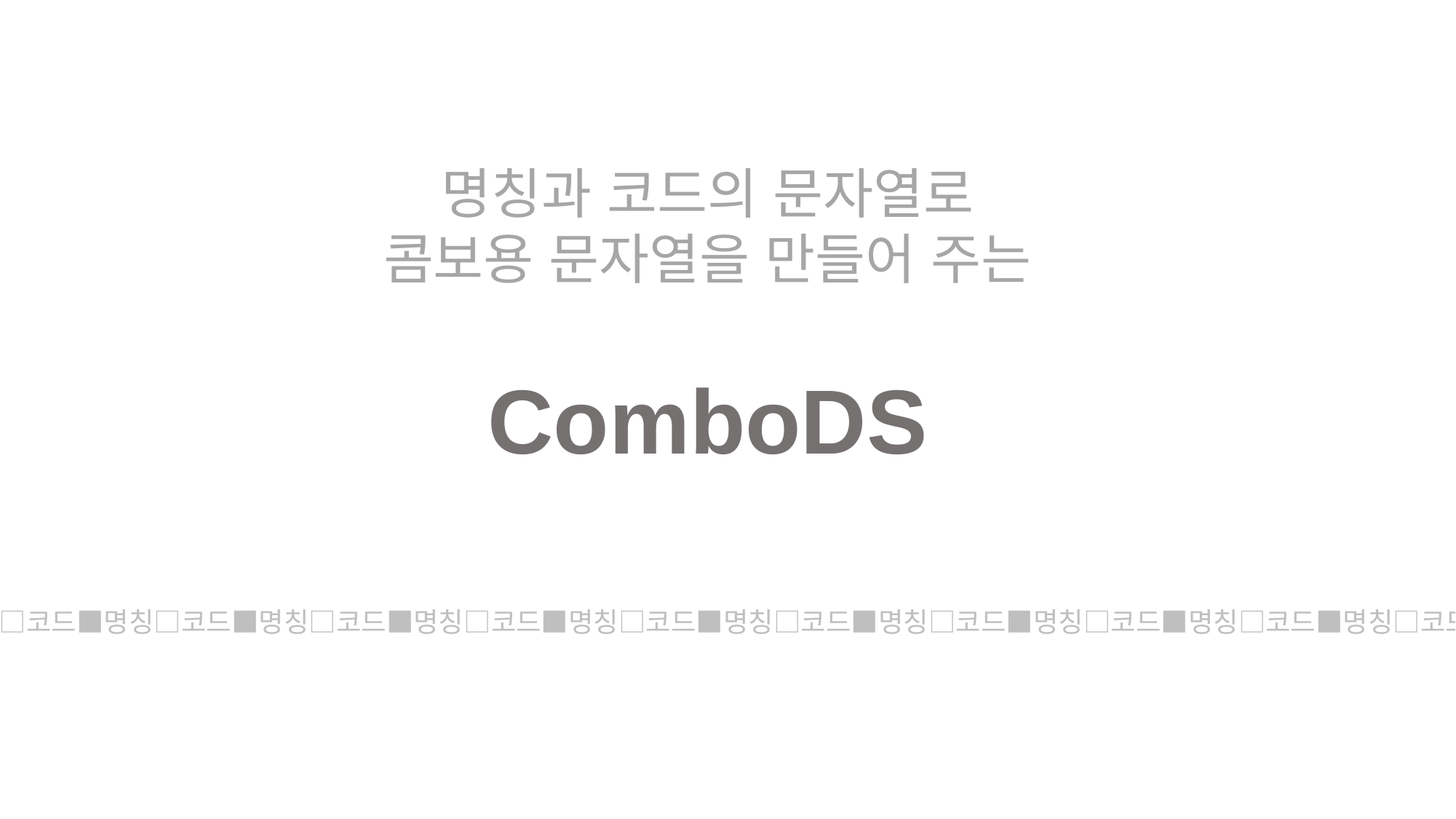

명칭과 코드의 문자열로
콤보용 문자열을 만들어 주는
ComboDS
명칭□코드■명칭□코드■명칭□코드■명칭□코드■명칭□코드■명칭□코드■명칭□코드■명칭□코드■명칭□코드■명칭□코드■